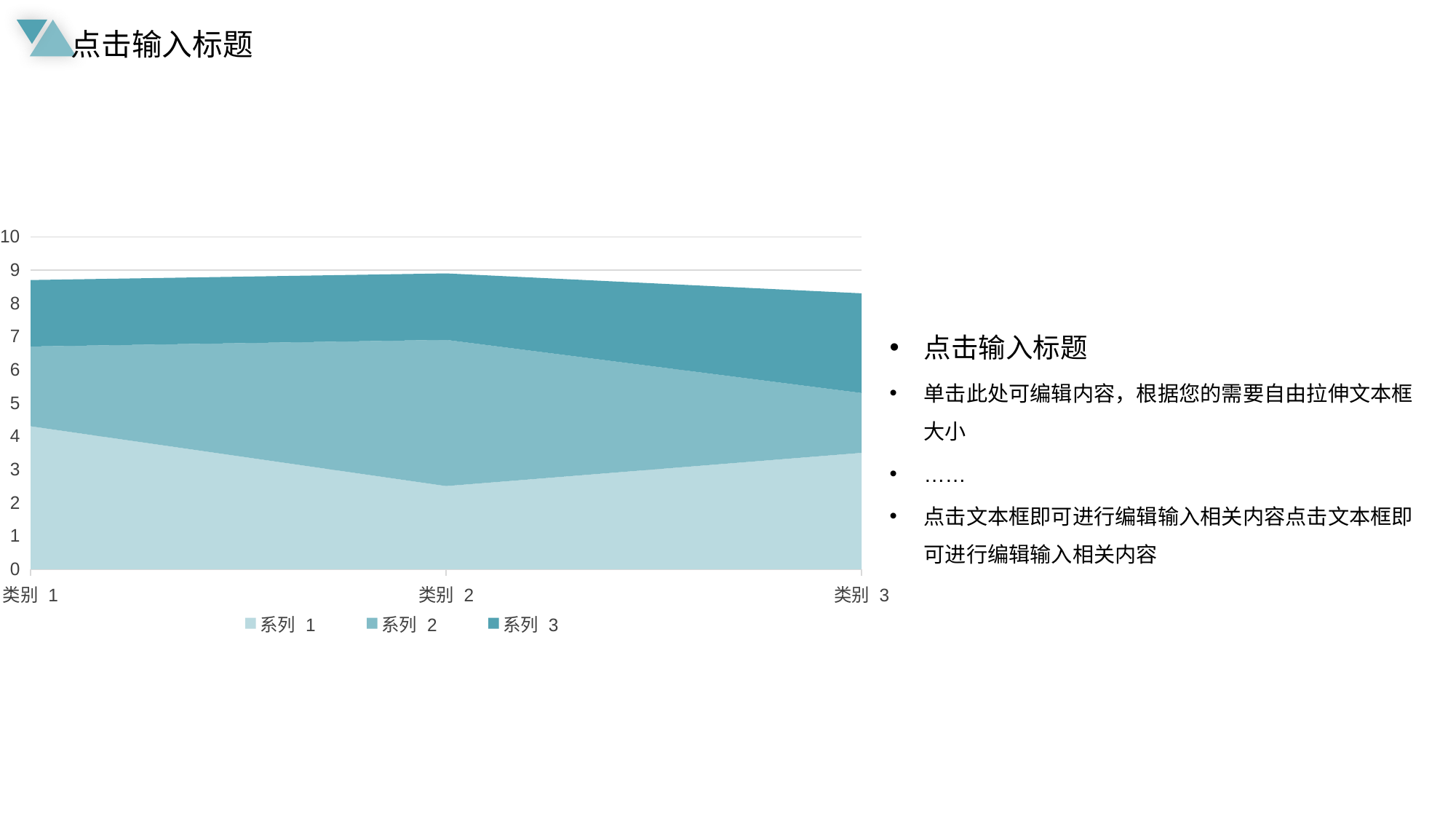

点击输入标题

### Chart

| Category | 系列 1 | 系列 2 | 系列 3 |
|---|---|---|---|
| 类别 1 | 4.3 | 2.4 | 2.0 |
| 类别 2 | 2.5 | 4.4 | 2.0 |
| 类别 3 | 3.5 | 1.8 | 3.0 |
点击输入标题
单击此处可编辑内容，根据您的需要自由拉伸文本框大小
……
点击文本框即可进行编辑输入相关内容点击文本框即可进行编辑输入相关内容